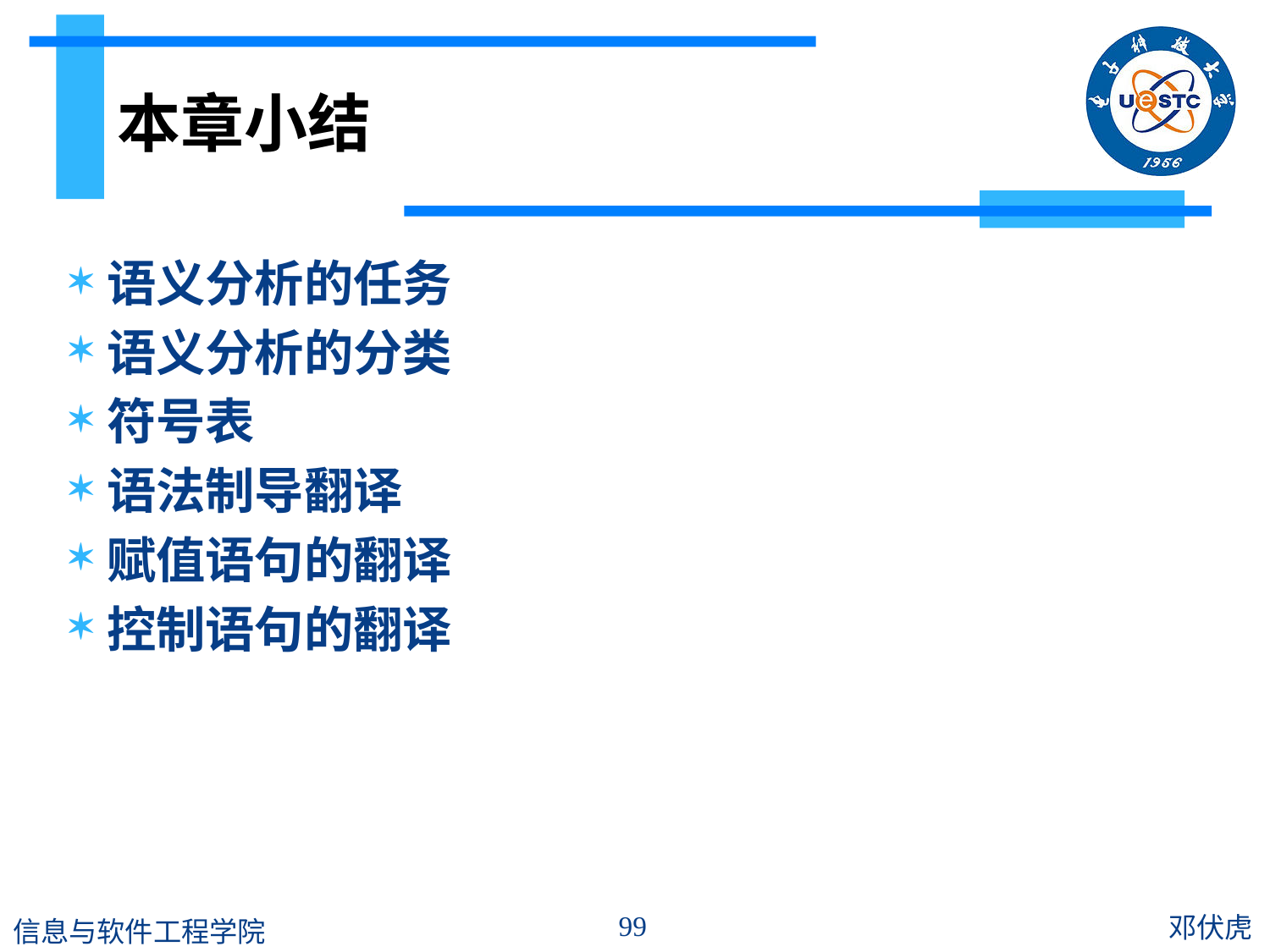

# 本章小结
语义分析的任务
语义分析的分类
符号表
语法制导翻译
赋值语句的翻译
控制语句的翻译

99
邓伏虎
信息与软件工程学院